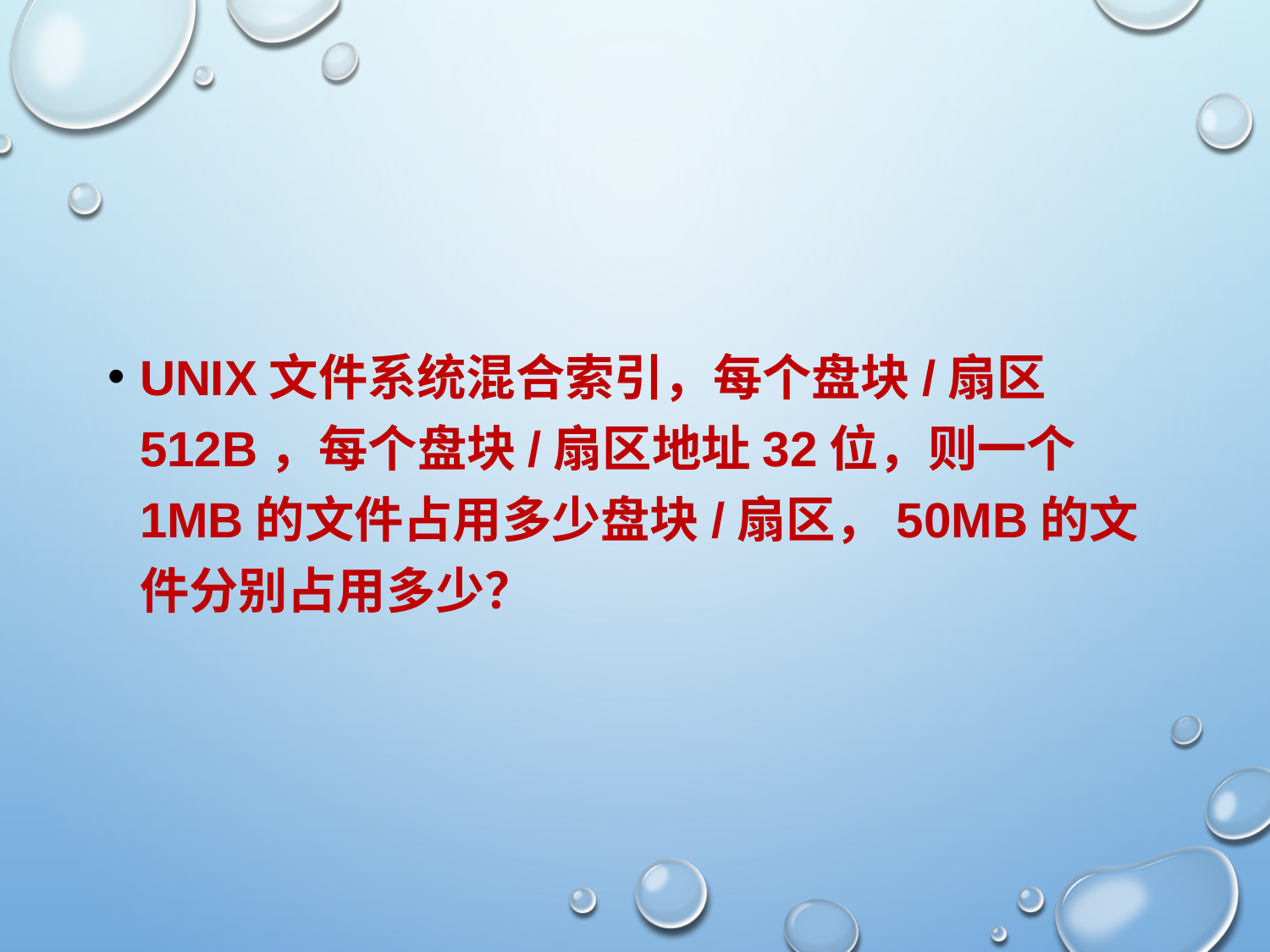

#
Unix文件系统混合索引，每个盘块/扇区512B，每个盘块/扇区地址32位，则一个1MB的文件占用多少盘块/扇区，50MB的文件分别占用多少？